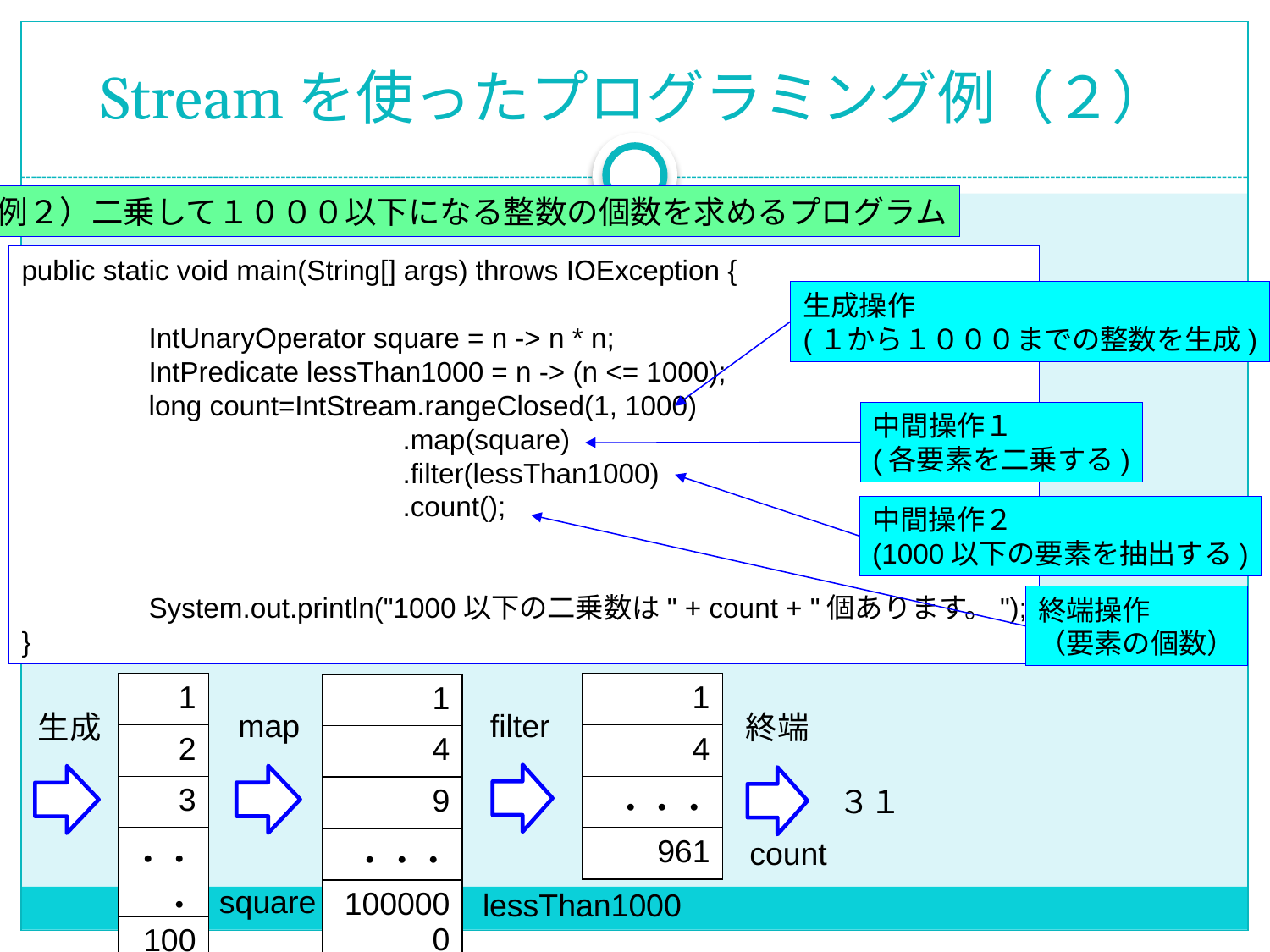

# Streamを使ったプログラミング例（２）
例２）二乗して１０００以下になる整数の個数を求めるプログラム
public static void main(String[] args) throws IOException {

	IntUnaryOperator square = n -> n * n;
	IntPredicate lessThan1000 = n -> (n <= 1000);
	long count=IntStream.rangeClosed(1, 1000)
			.map(square)
			.filter(lessThan1000)
			.count();

	System.out.println("1000以下の二乗数は" + count + "個あります。");
}
生成操作
(１から１０００までの整数を生成)
中間操作１
(各要素を二乗する)
中間操作２
(1000以下の要素を抽出する)
終端操作
（要素の個数）
| 1 |
| --- |
| 2 |
| 3 |
| ・・・ |
| 1000 |
| 1 |
| --- |
| 4 |
| ・・・ |
| 961 |
| 1 |
| --- |
| 4 |
| 9 |
| ・・・ |
| 1000000 |
map
filter
生成
終端

３１
count
square
lessThan1000